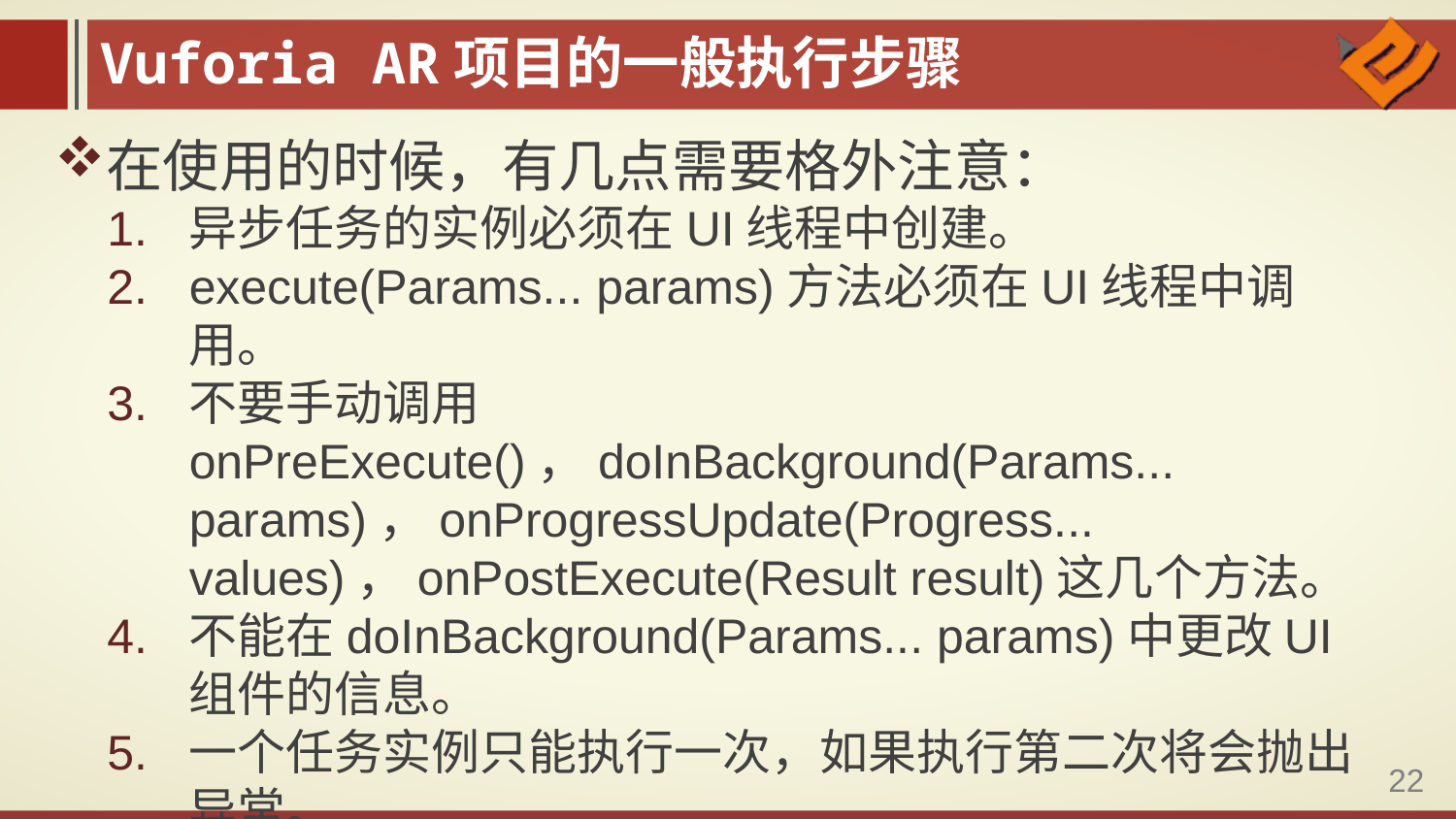

Vuforia AR项目的一般执行步骤
在使用的时候，有几点需要格外注意：
异步任务的实例必须在UI线程中创建。
execute(Params... params)方法必须在UI线程中调用。
不要手动调用onPreExecute()，doInBackground(Params... params)，onProgressUpdate(Progress... values)，onPostExecute(Result result)这几个方法。
不能在doInBackground(Params... params)中更改UI组件的信息。
一个任务实例只能执行一次，如果执行第二次将会抛出异常。